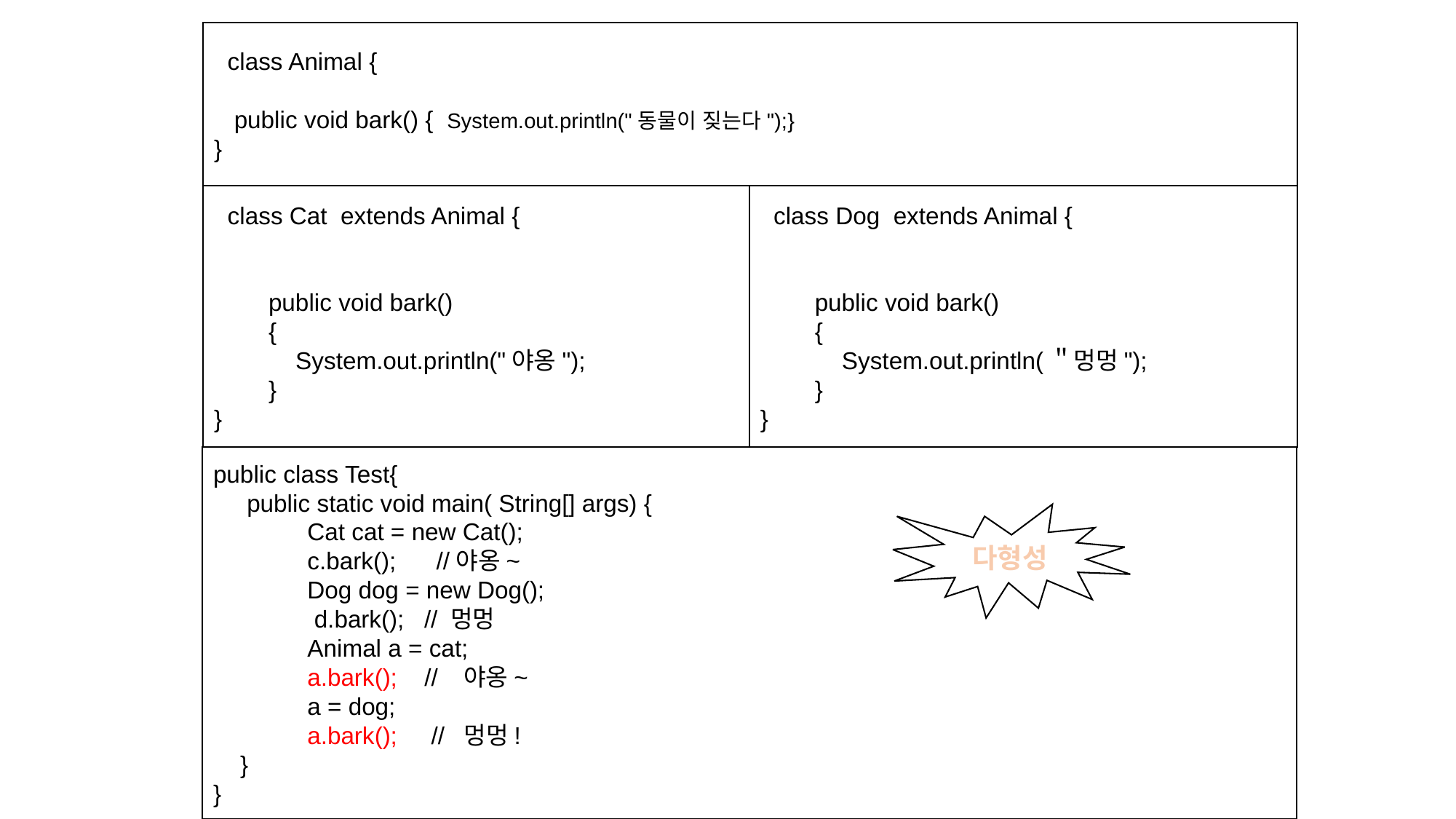

class Animal {

   public void bark() {  System.out.println("동물이 짖는다");}
}

  class Cat  extends Animal {

public void bark()
{
    System.out.println("야옹");
}
}

  class Dog  extends Animal {

public void bark()
{
    System.out.println(＂멍멍");
}
}

public class Test{
     public static void main( String[] args) {
              Cat cat = new Cat();
              c.bark();      //야옹~
              Dog dog = new Dog();
               d.bark();   // 멍멍
              Animal a = cat;
              a.bark();    //   야옹~
              a = dog;
              a.bark();     //  멍멍!
    }
}

다형성